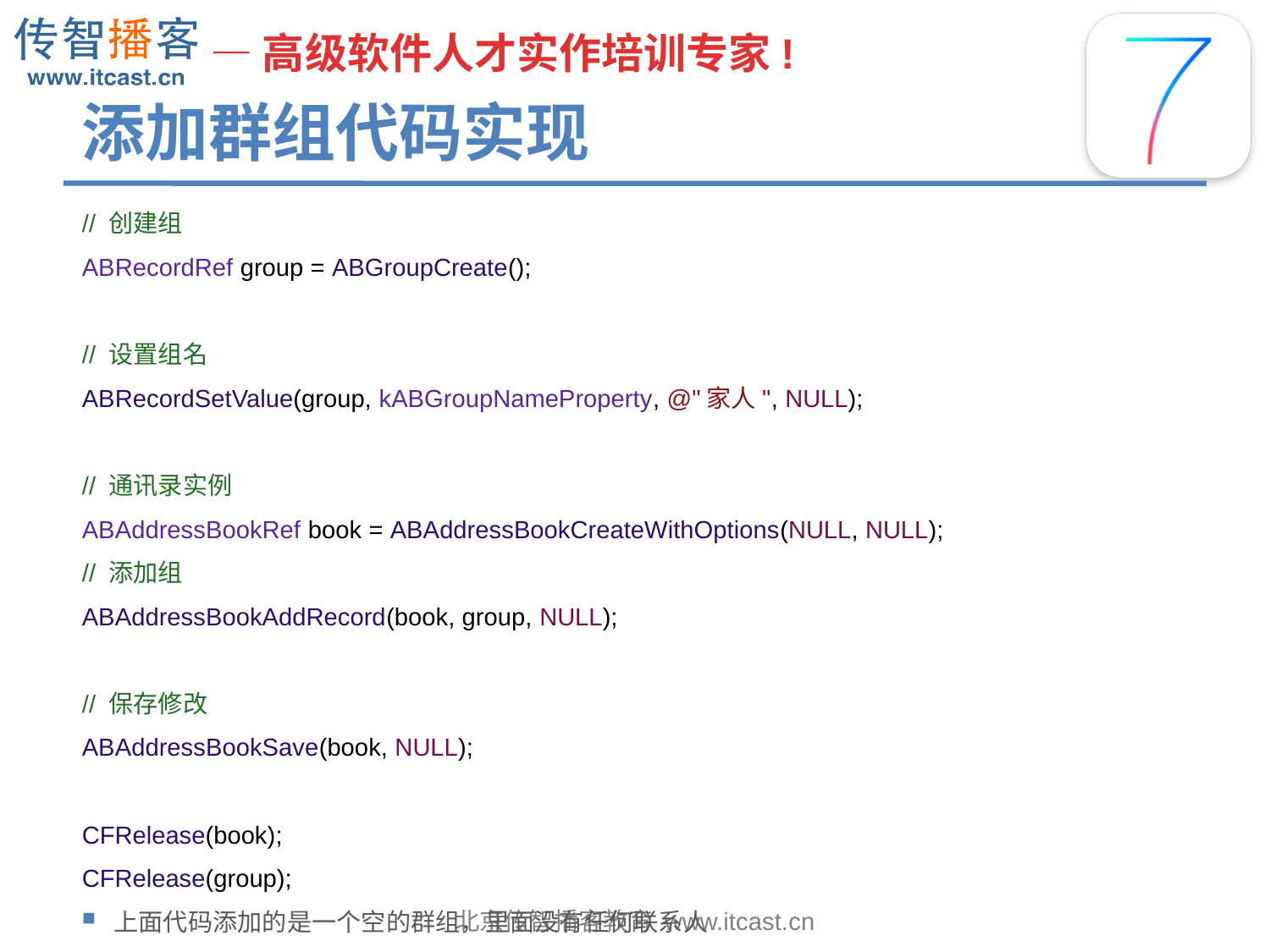

# 添加群组代码实现
// 创建组
ABRecordRef group = ABGroupCreate();

// 设置组名
ABRecordSetValue(group, kABGroupNameProperty, @"家人", NULL);

// 通讯录实例
ABAddressBookRef book = ABAddressBookCreateWithOptions(NULL, NULL);
// 添加组
ABAddressBookAddRecord(book, group, NULL);

// 保存修改
ABAddressBookSave(book, NULL);

CFRelease(book);
CFRelease(group);
上面代码添加的是一个空的群组，里面没有任何联系人